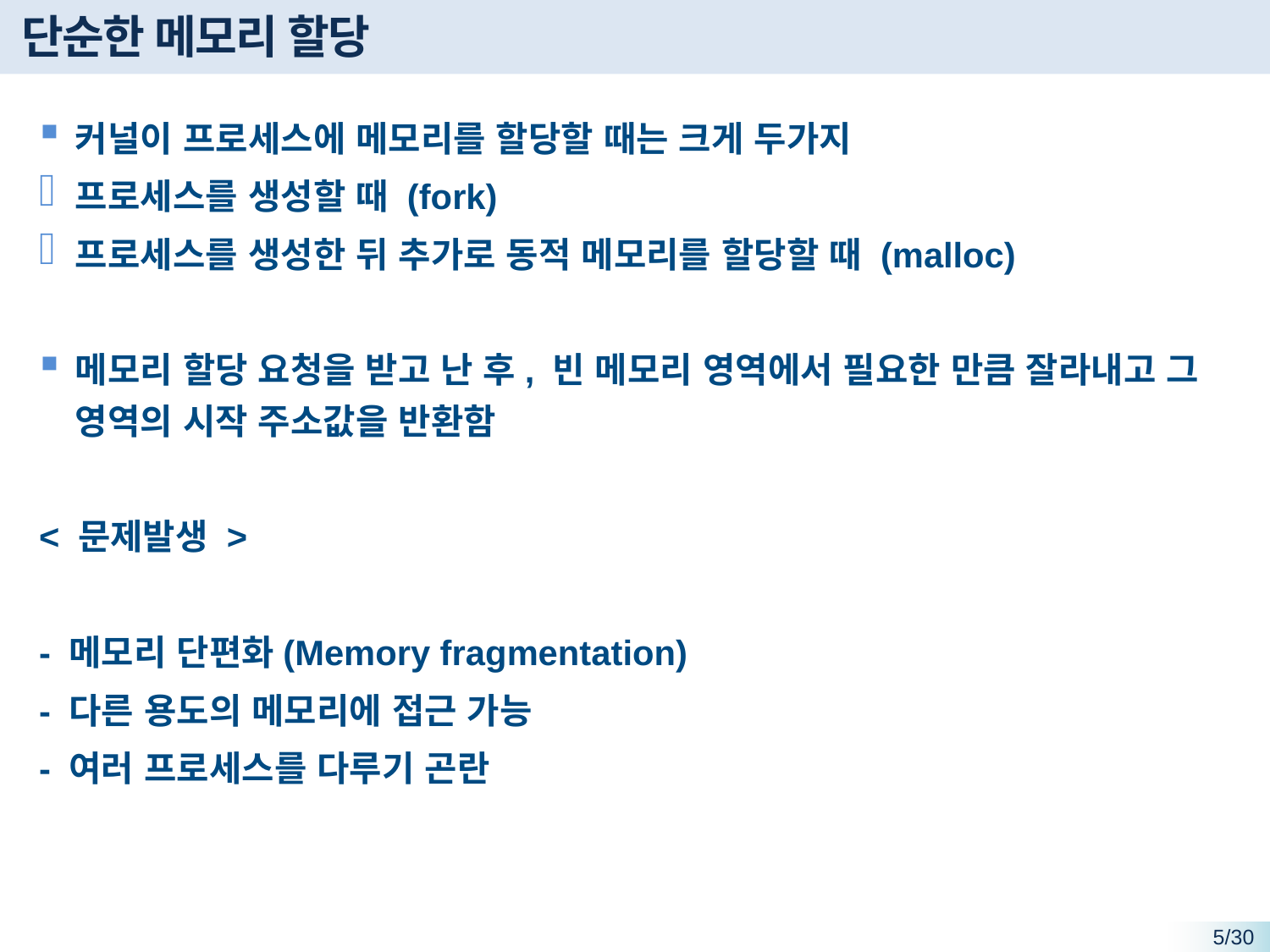

단순한 메모리 할당
커널이 프로세스에 메모리를 할당할 때는 크게 두가지
프로세스를 생성할 때 (fork)
프로세스를 생성한 뒤 추가로 동적 메모리를 할당할 때 (malloc)

메모리 할당 요청을 받고 난 후, 빈 메모리 영역에서 필요한 만큼 잘라내고 그 영역의 시작 주소값을 반환함

< 문제발생 >

- 메모리 단편화(Memory fragmentation)
- 다른 용도의 메모리에 접근 가능
- 여러 프로세스를 다루기 곤란